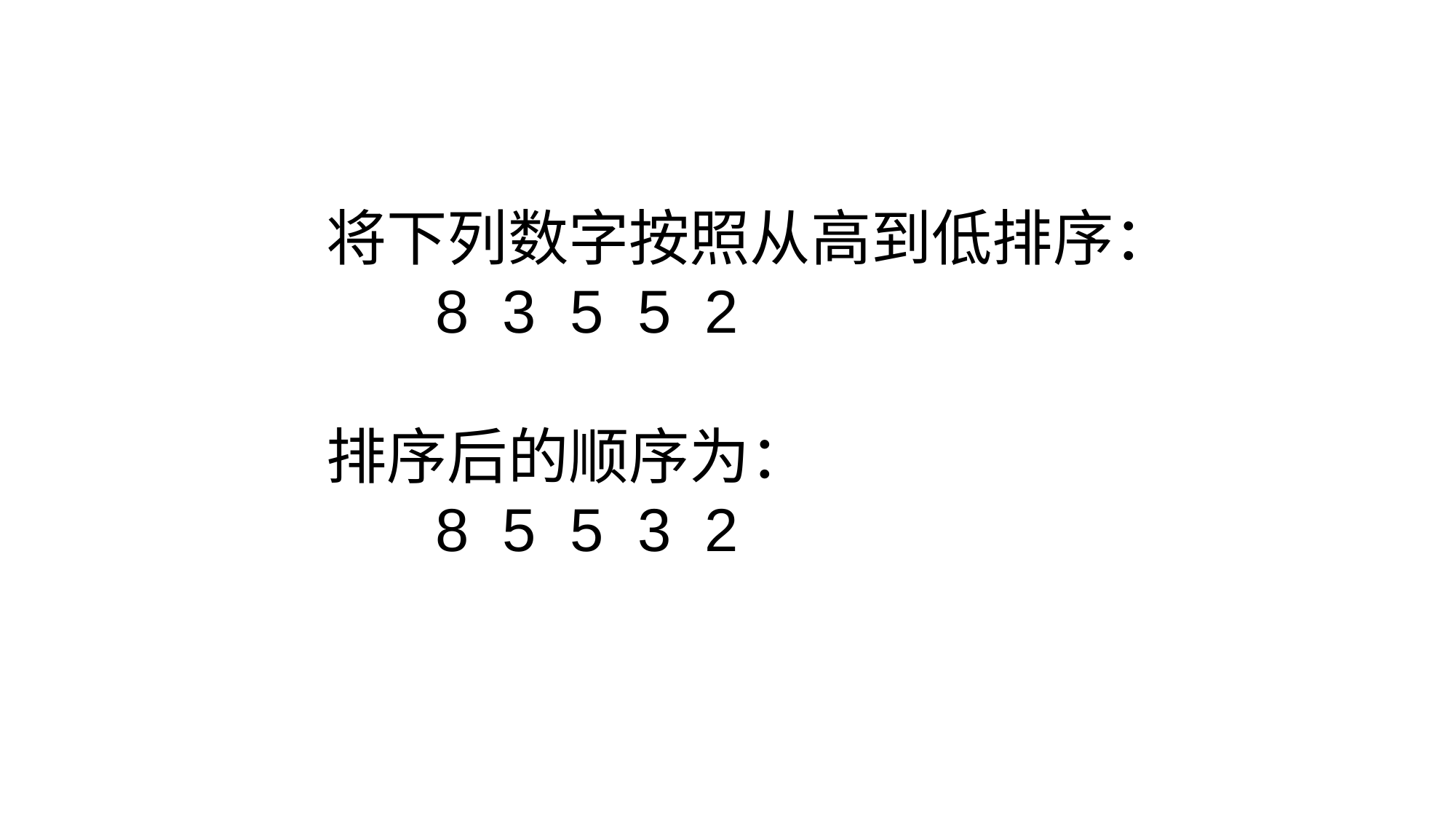

将下列数字按照从高到低排序：
	8  3  5  5  2

排序后的顺序为：
	8  5  5  3  2